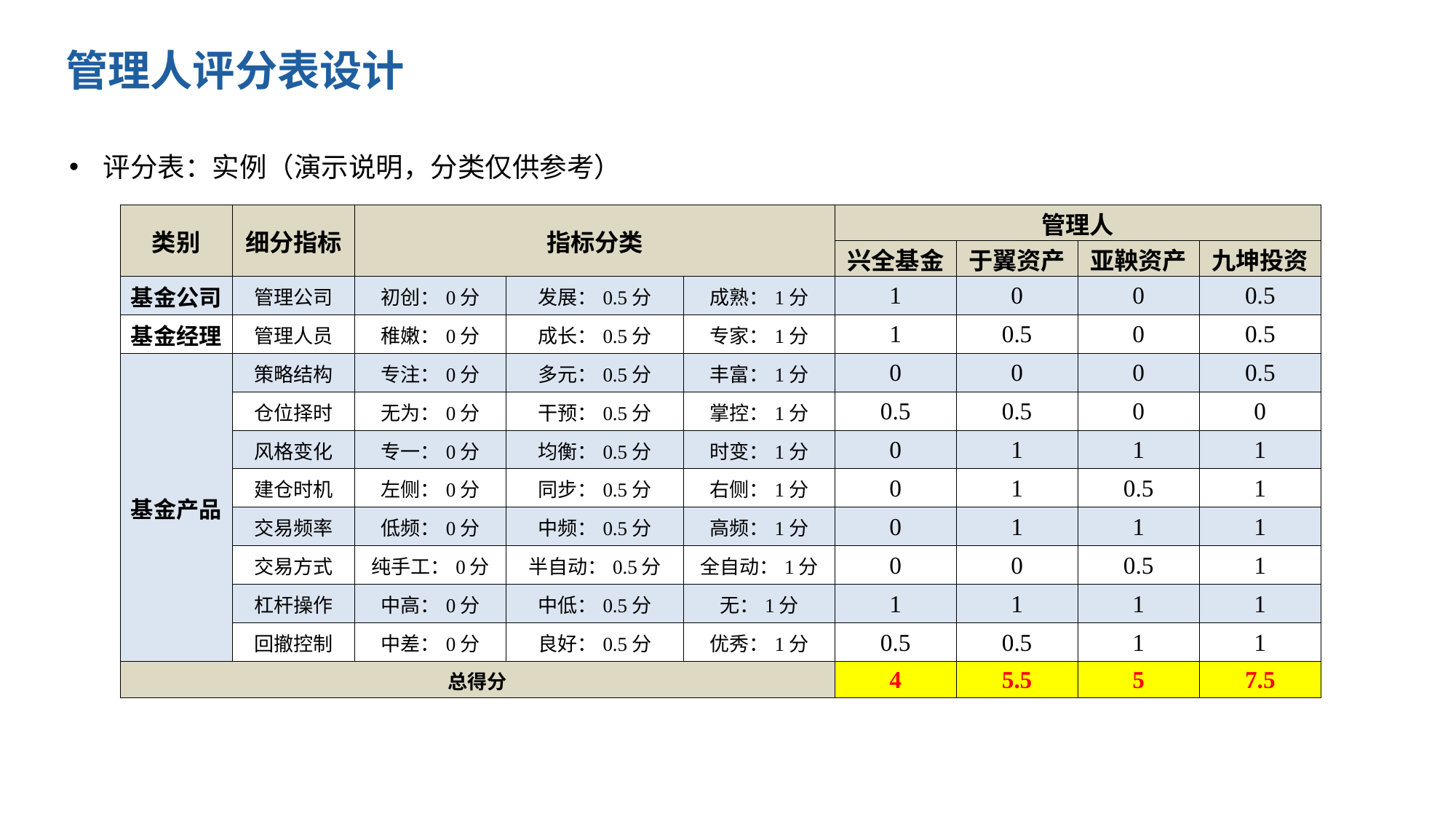

管理人评分表设计
评分表：实例（演示说明，分类仅供参考）
| 类别 | 细分指标 | 指标分类 |  |  | 管理人 |  |  |  |
| --- | --- | --- | --- | --- | --- | --- | --- | --- |
|  |  |  |  |  | 兴全基金 | 于翼资产 | 亚鞅资产 | 九坤投资 |
| 基金公司 | 管理公司 | 初创：0分 | 发展：0.5分 | 成熟：1分 | 1 | 0 | 0 | 0.5 |
| 基金经理 | 管理人员 | 稚嫩：0分 | 成长：0.5分 | 专家：1分 | 1 | 0.5 | 0 | 0.5 |
| 基金产品 | 策略结构 | 专注：0分 | 多元：0.5分 | 丰富：1分 | 0 | 0 | 0 | 0.5 |
|  | 仓位择时 | 无为：0分 | 干预：0.5分 | 掌控：1分 | 0.5 | 0.5 | 0 | 0 |
|  | 风格变化 | 专一：0分 | 均衡：0.5分 | 时变：1分 | 0 | 1 | 1 | 1 |
|  | 建仓时机 | 左侧：0分 | 同步：0.5分 | 右侧：1分 | 0 | 1 | 0.5 | 1 |
|  | 交易频率 | 低频：0分 | 中频：0.5分 | 高频：1分 | 0 | 1 | 1 | 1 |
|  | 交易方式 | 纯手工：0分 | 半自动：0.5分 | 全自动：1分 | 0 | 0 | 0.5 | 1 |
|  | 杠杆操作 | 中高：0分 | 中低：0.5分 | 无：1分 | 1 | 1 | 1 | 1 |
|  | 回撤控制 | 中差：0分 | 良好：0.5分 | 优秀：1分 | 0.5 | 0.5 | 1 | 1 |
| 总得分 |  |  |  |  | 4 | 5.5 | 5 | 7.5 |